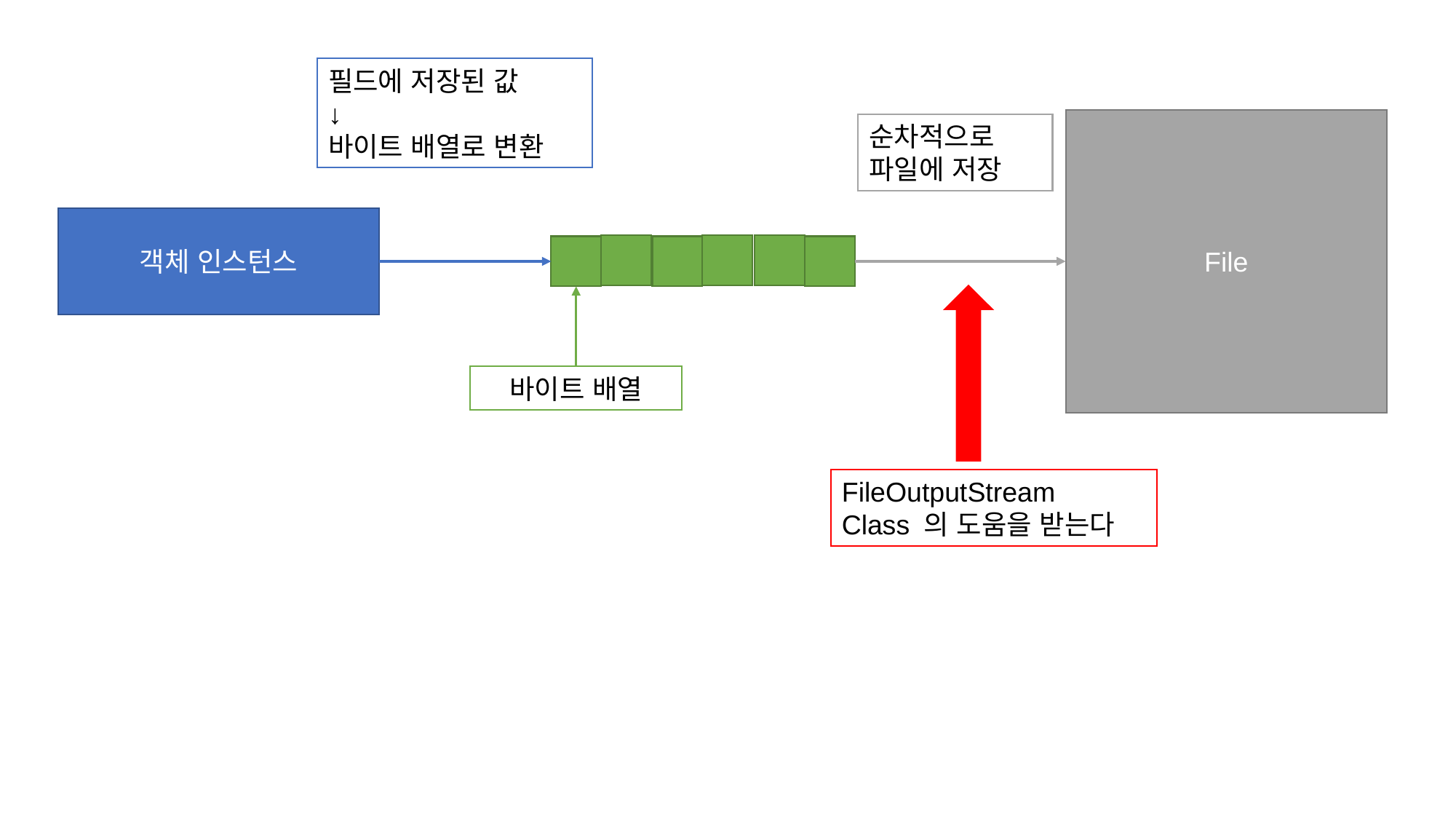

필드에 저장된 값
↓
바이트 배열로 변환
File
순차적으로 파일에 저장
객체 인스턴스

바이트 배열
FileOutputStream
Class 의 도움을 받는다